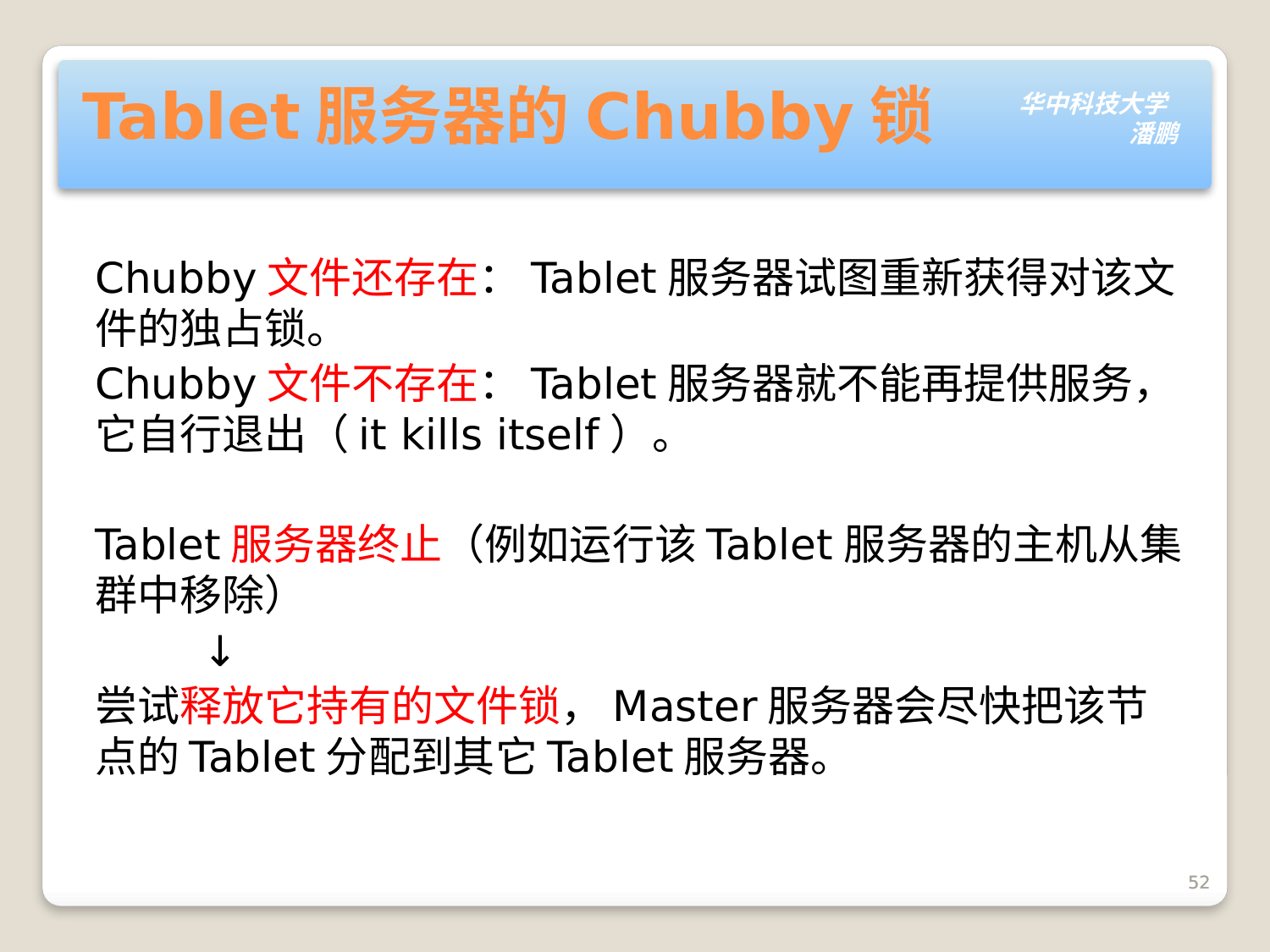

# Tablet服务器的Chubby锁
Chubby文件还存在：Tablet服务器试图重新获得对该文件的独占锁。
Chubby文件不存在：Tablet服务器就不能再提供服务，它自行退出（it kills itself）。

Tablet服务器终止（例如运行该Tablet服务器的主机从集群中移除）
        ↓
尝试释放它持有的文件锁，Master服务器会尽快把该节点的Tablet分配到其它Tablet服务器。
52
52